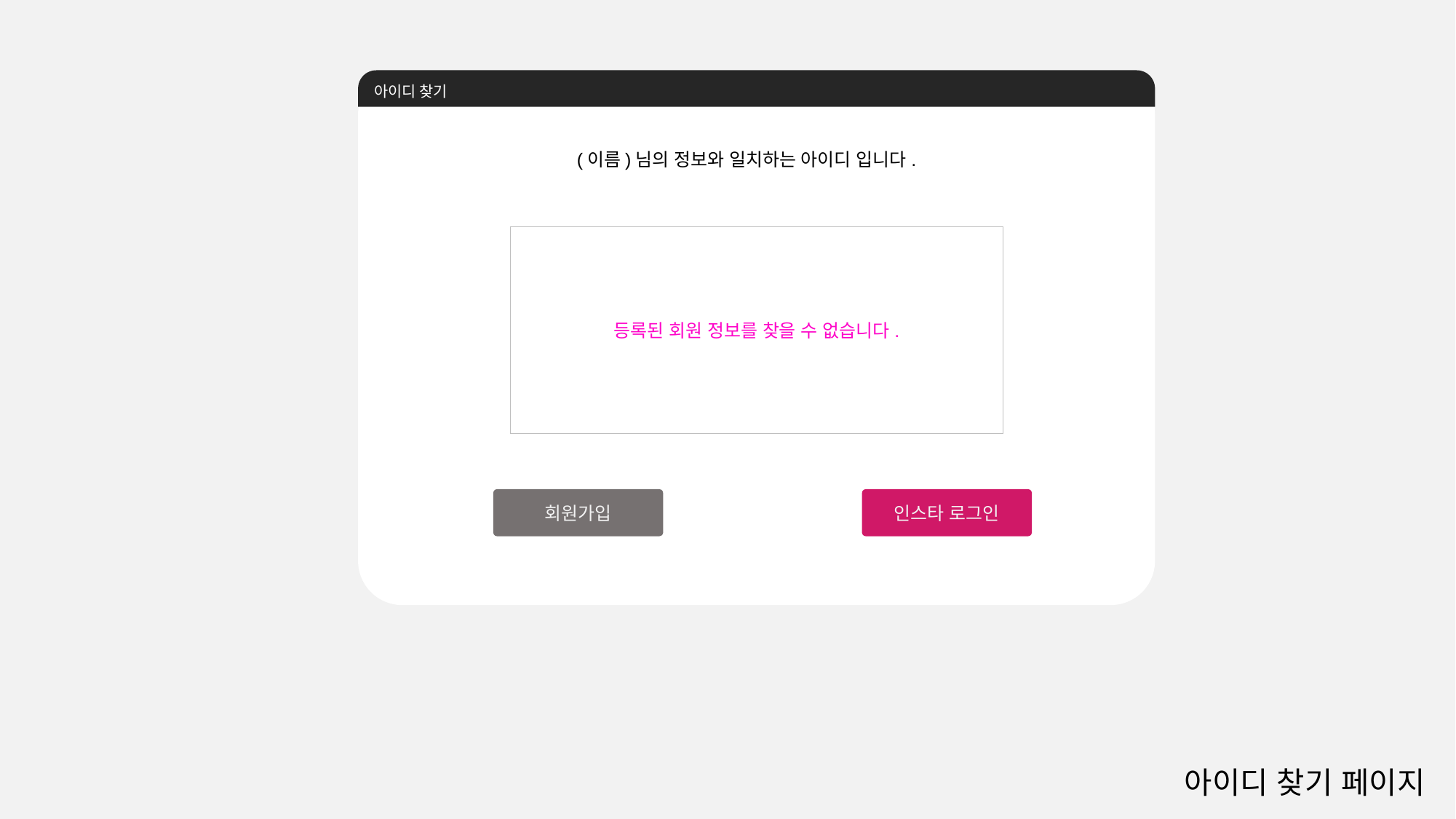

아이디 찾기
(이름)님의 정보와 일치하는 아이디 입니다.

등록된 회원 정보를 찾을 수 없습니다.

회원가입
인스타 로그인
아이디 찾기 페이지